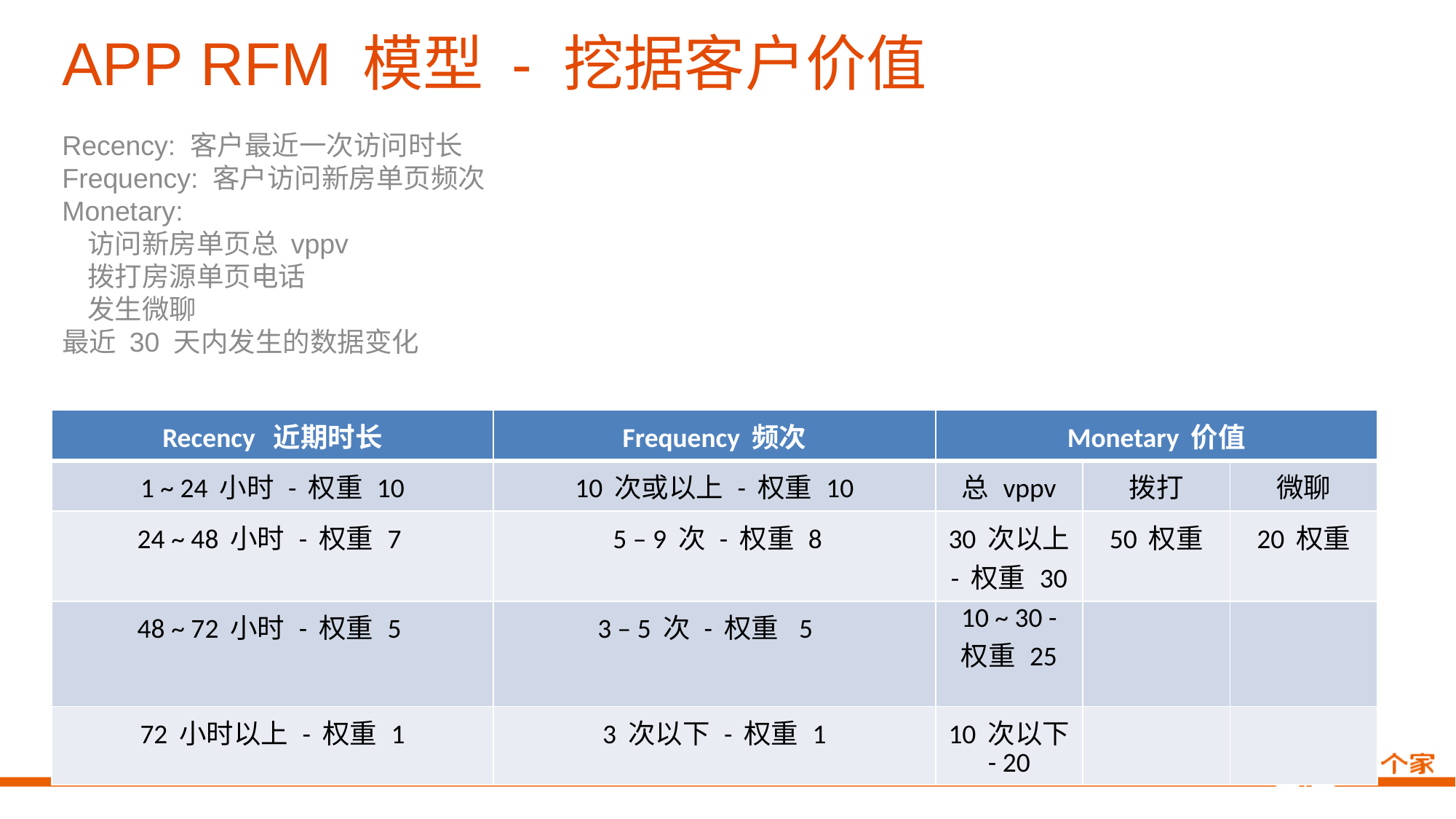

# APP RFM 模型 - 挖据客户价值
Recency: 客户最近一次访问时长
Frequency: 客户访问新房单页频次
Monetary:
   访问新房单页总 vppv
   拨打房源单页电话
   发生微聊
最近 30 天内发生的数据变化

| Recency 近期时长 | Frequency 频次 | Monetary 价值 |  |  |
| --- | --- | --- | --- | --- |
| 1 ~ 24 小时 - 权重 10 | 10 次或以上 - 权重 10 | 总 vppv | 拨打 | 微聊 |
| 24 ~ 48 小时 - 权重 7 | 5 – 9 次 - 权重 8 | 30 次以上 - 权重 30 | 50 权重 | 20 权重 |
| 48 ~ 72 小时 - 权重 5 | 3 – 5 次 - 权重 5 | 10 ~ 30 - 权重 25 |  |  |
| 72 小时以上 - 权重 1 | 3 次以下 - 权重 1 | 10 次以下 - 20 |  |  |